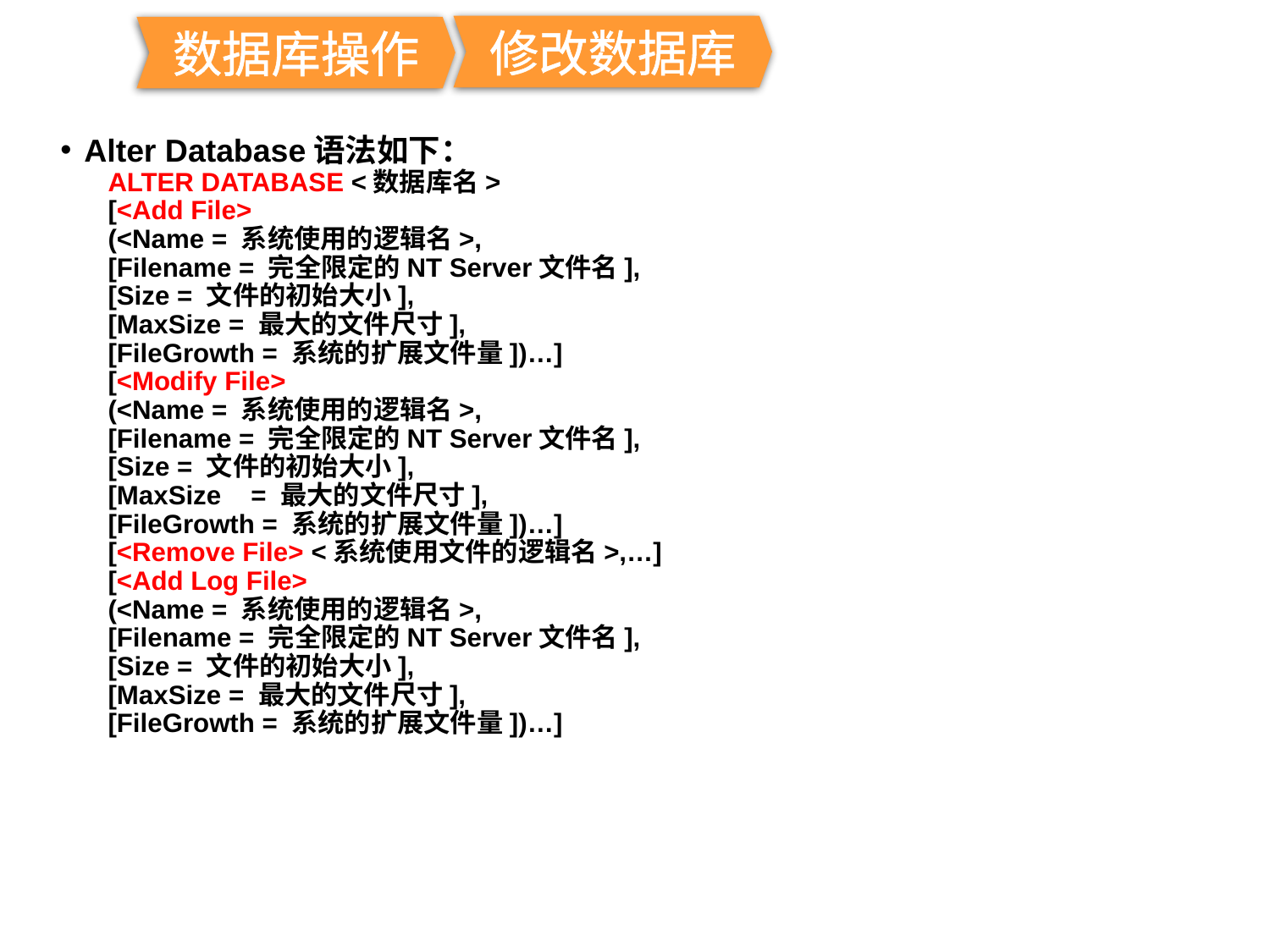

修改数据库
数据库操作

Alter Database语法如下：
ALTER DATABASE <数据库名>
[<Add File>
(<Name = 系统使用的逻辑名>,
[Filename = 完全限定的NT Server文件名],
[Size = 文件的初始大小],
[MaxSize = 最大的文件尺寸],
[FileGrowth = 系统的扩展文件量])…]
[<Modify File>
(<Name = 系统使用的逻辑名>,
[Filename = 完全限定的NT Server文件名],
[Size = 文件的初始大小],
[MaxSize    = 最大的文件尺寸],
[FileGrowth = 系统的扩展文件量])…]
[<Remove File> <系统使用文件的逻辑名>,…]
[<Add Log File>
(<Name = 系统使用的逻辑名>,
[Filename = 完全限定的NT Server文件名],
[Size = 文件的初始大小],
[MaxSize = 最大的文件尺寸],
[FileGrowth = 系统的扩展文件量])…]